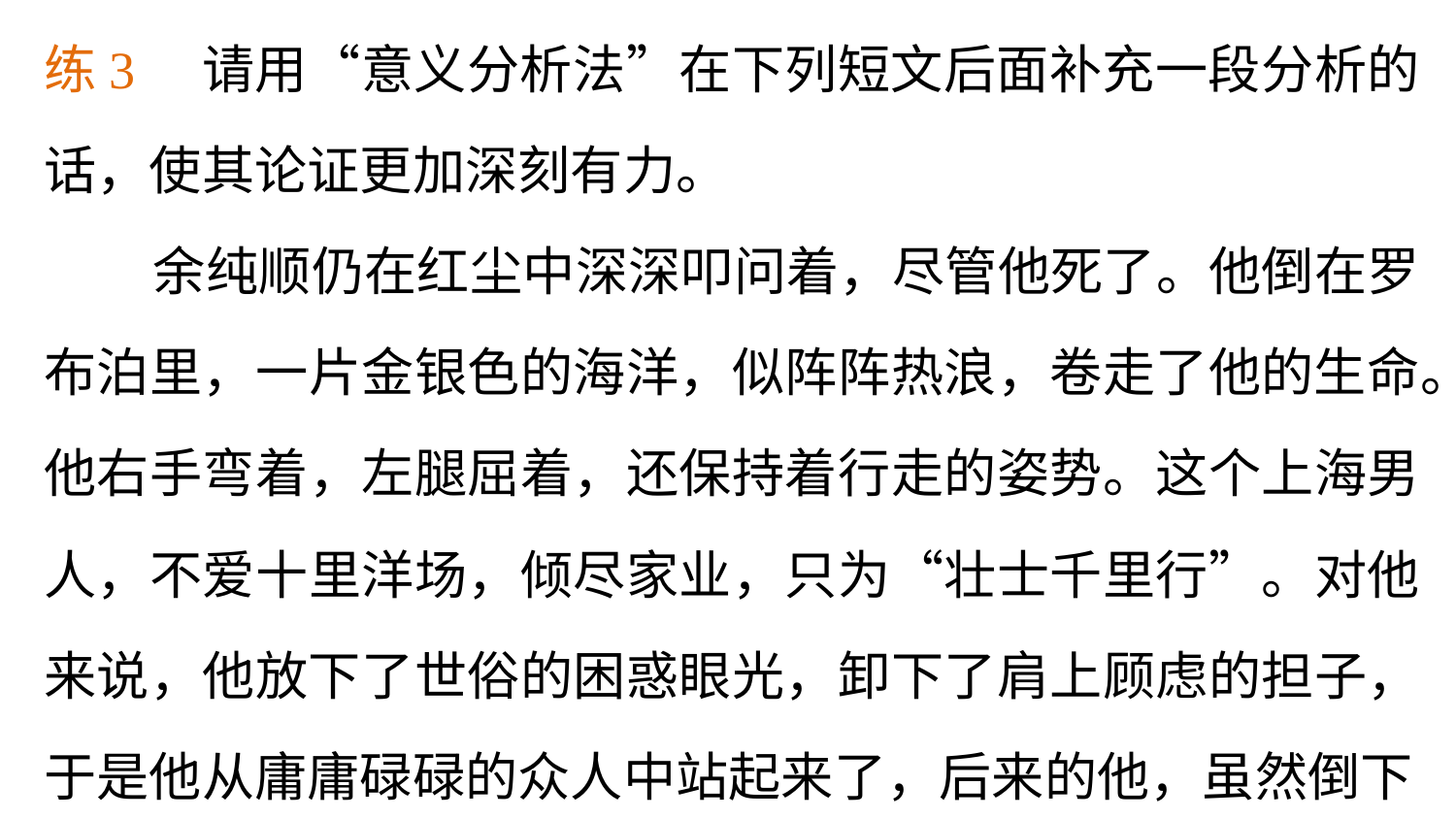

练3　请用“意义分析法”在下列短文后面补充一段分析的话，使其论证更加深刻有力。
        余纯顺仍在红尘中深深叩问着，尽管他死了。他倒在罗布泊里，一片金银色的海洋，似阵阵热浪，卷走了他的生命。他右手弯着，左腿屈着，还保持着行走的姿势。这个上海男人，不爱十里洋场，倾尽家业，只为“壮士千里行”。对他来说，他放下了世俗的困惑眼光，卸下了肩上顾虑的担子，于是他从庸庸碌碌的众人中站起来了，后来的他，虽然倒下